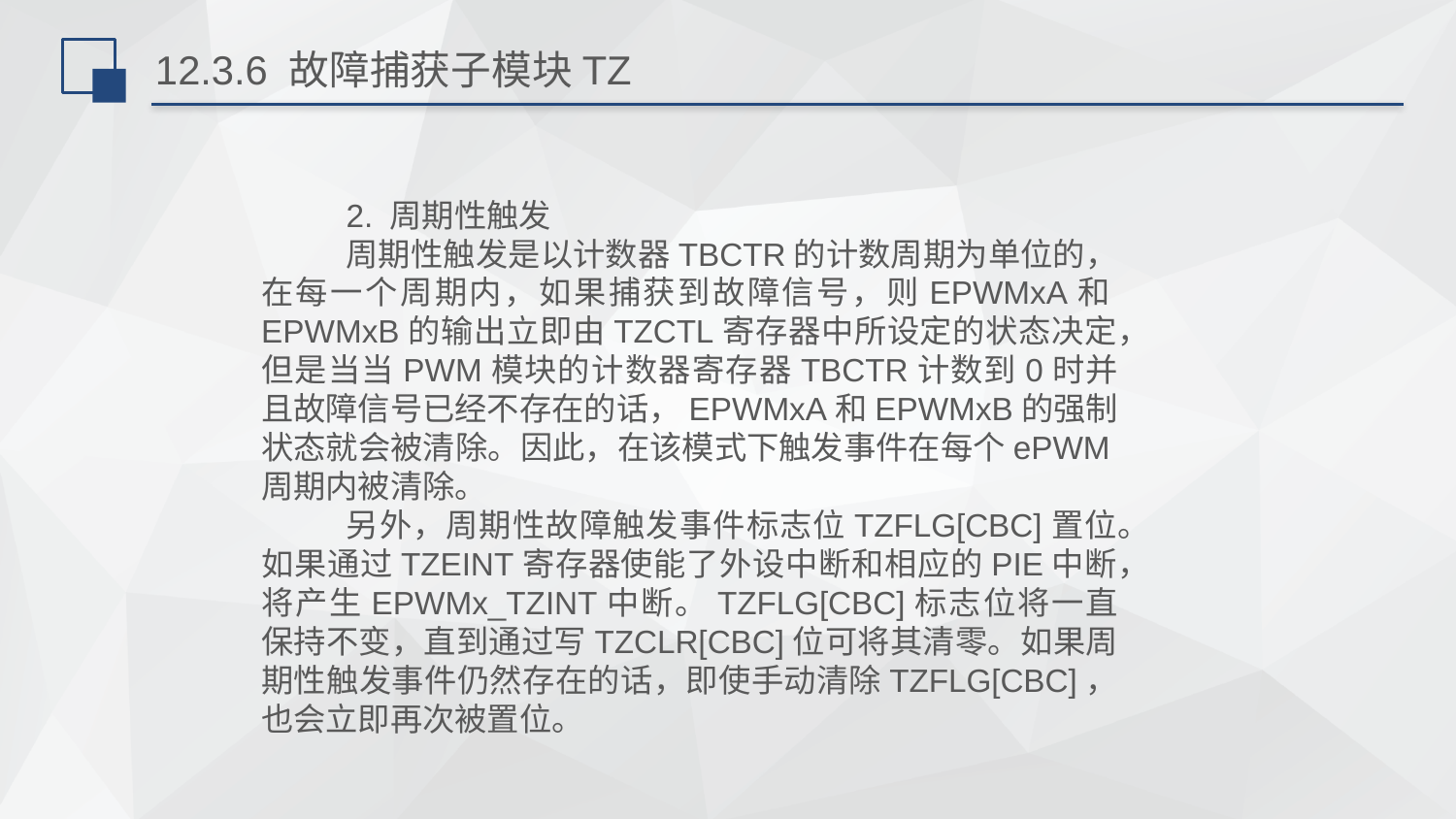

# 12.3.6 故障捕获子模块TZ
2. 周期性触发
周期性触发是以计数器TBCTR的计数周期为单位的，在每一个周期内，如果捕获到故障信号，则EPWMxA和EPWMxB的输出立即由TZCTL寄存器中所设定的状态决定，但是当当PWM模块的计数器寄存器TBCTR计数到0时并且故障信号已经不存在的话，EPWMxA和EPWMxB的强制状态就会被清除。因此，在该模式下触发事件在每个ePWM周期内被清除。
另外，周期性故障触发事件标志位TZFLG[CBC]置位。如果通过TZEINT寄存器使能了外设中断和相应的PIE中断，将产生EPWMx_TZINT中断。TZFLG[CBC]标志位将一直保持不变，直到通过写TZCLR[CBC]位可将其清零。如果周期性触发事件仍然存在的话，即使手动清除TZFLG[CBC]，也会立即再次被置位。